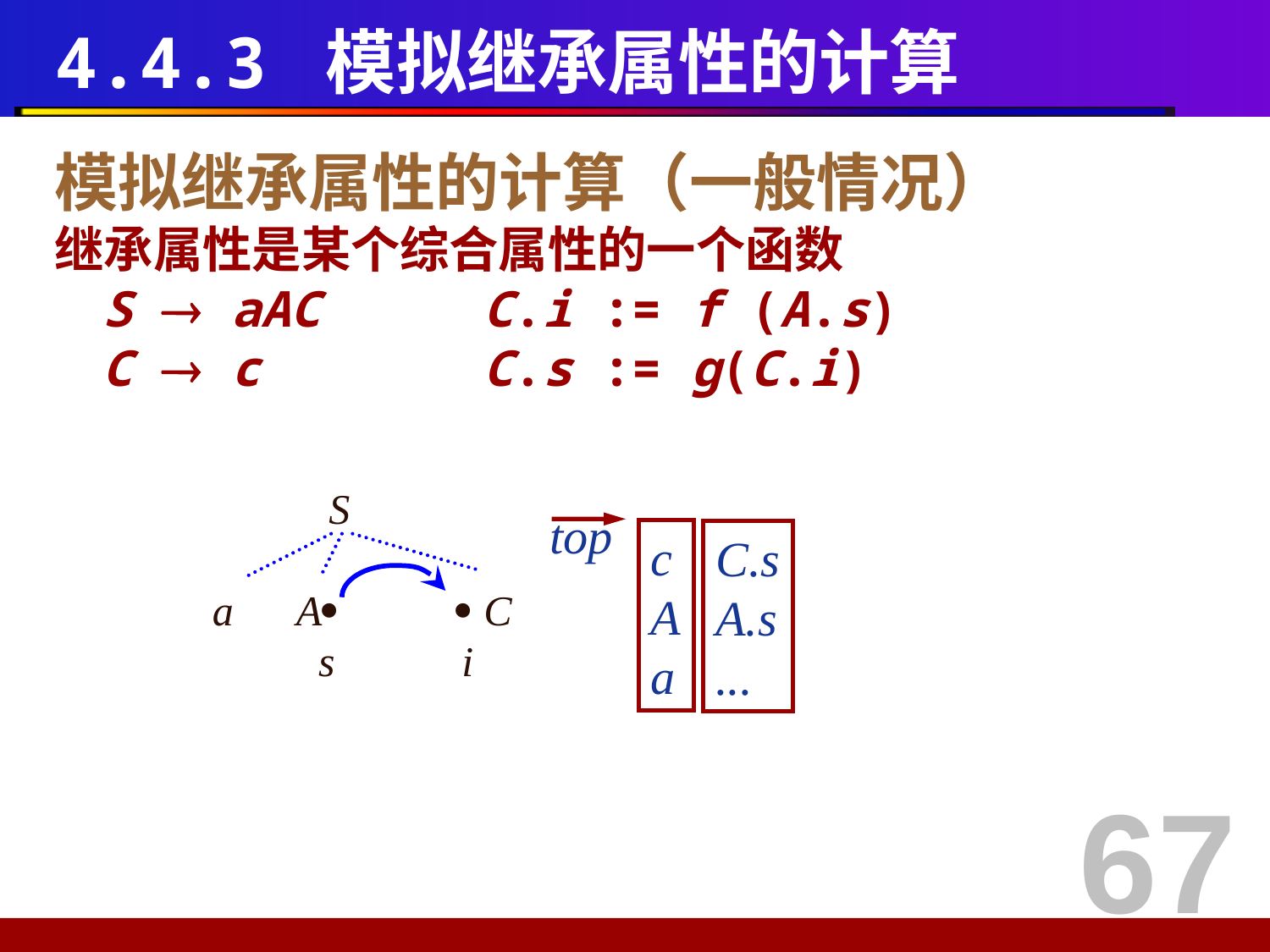

# 4.4.3 模拟继承属性的计算
模拟继承属性的计算（一般情况）
继承属性是某个综合属性的一个函数
	S → aAC		C.i := f (A.s)
	C → c		C.s := g(C.i)

           S

a      A•           • C
          s            i

top

c
A
a
C.s
A.s
...
67